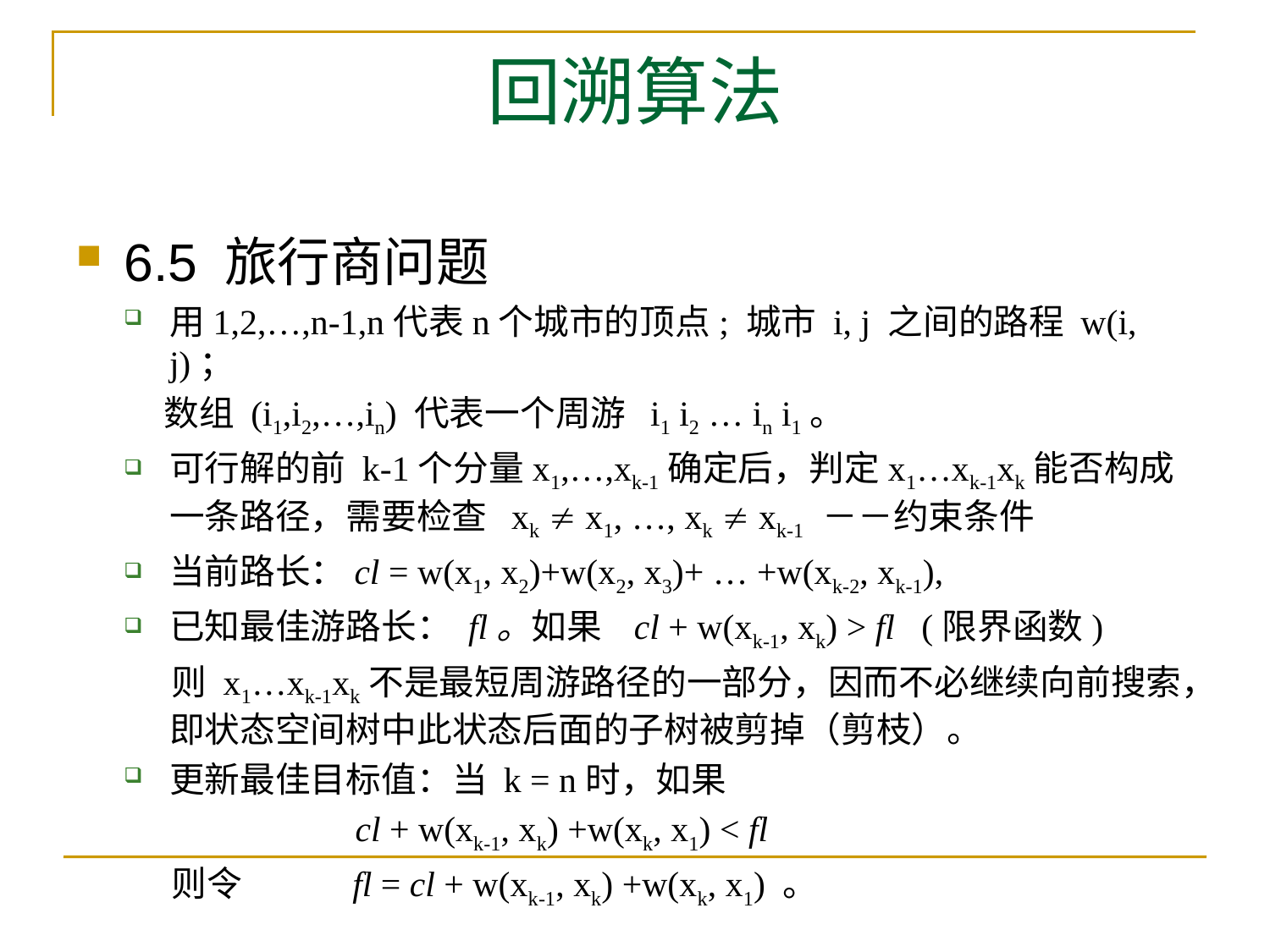

# 回溯算法
6.5 旅行商问题
用1,2,…,n-1,n代表n个城市的顶点; 城市 i, j 之间的路程 w(i, j)；
    数组 (i1,i2,…,in) 代表一个周游  i1 i2 … in i1。
可行解的前 k-1个分量x1,…,xk-1确定后，判定x1…xk-1xk能否构成一条路径，需要检查  xk ≠ x1, …, xk ≠ xk-1  －－约束条件
当前路长：cl = w(x1, x2)+w(x2, x3)+ … +w(xk-2, xk-1),
已知最佳游路长： fl。如果   cl + w(xk-1, xk) > fl   (限界函数)
     则 x1…xk-1xk不是最短周游路径的一部分，因而不必继续向前搜索，即状态空间树中此状态后面的子树被剪掉（剪枝）。
更新最佳目标值：当 k = n时，如果
                          cl + w(xk-1, xk) +w(xk, x1) < fl
     则令             fl = cl + w(xk-1, xk) +w(xk, x1) 。